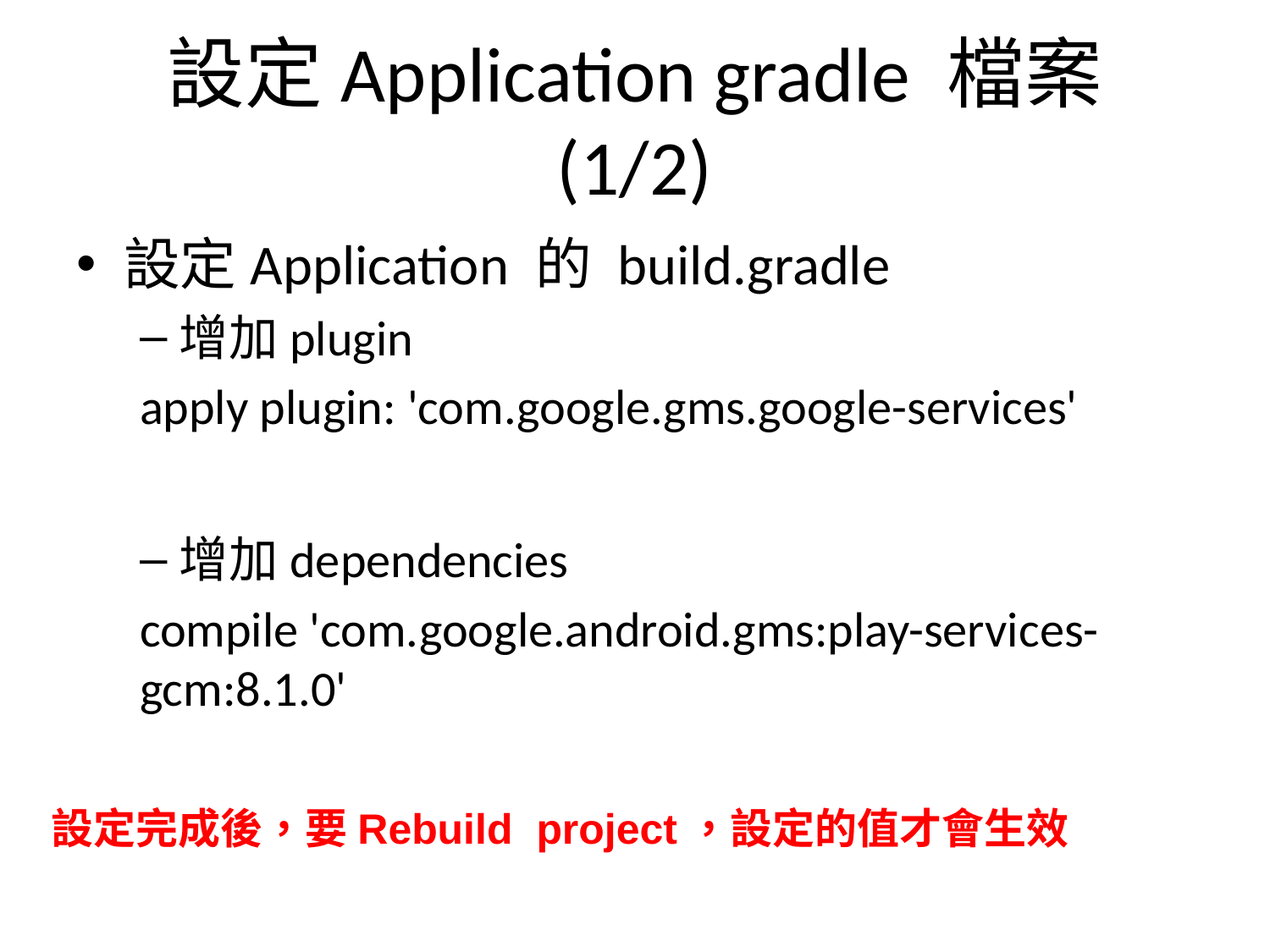

# 設定Application gradle 檔案 (1/2)
設定Application 的 build.gradle
增加plugin
apply plugin: 'com.google.gms.google-services'

增加dependencies
compile 'com.google.android.gms:play-services-gcm:8.1.0'
設定完成後，要Rebuild  project，設定的值才會生效